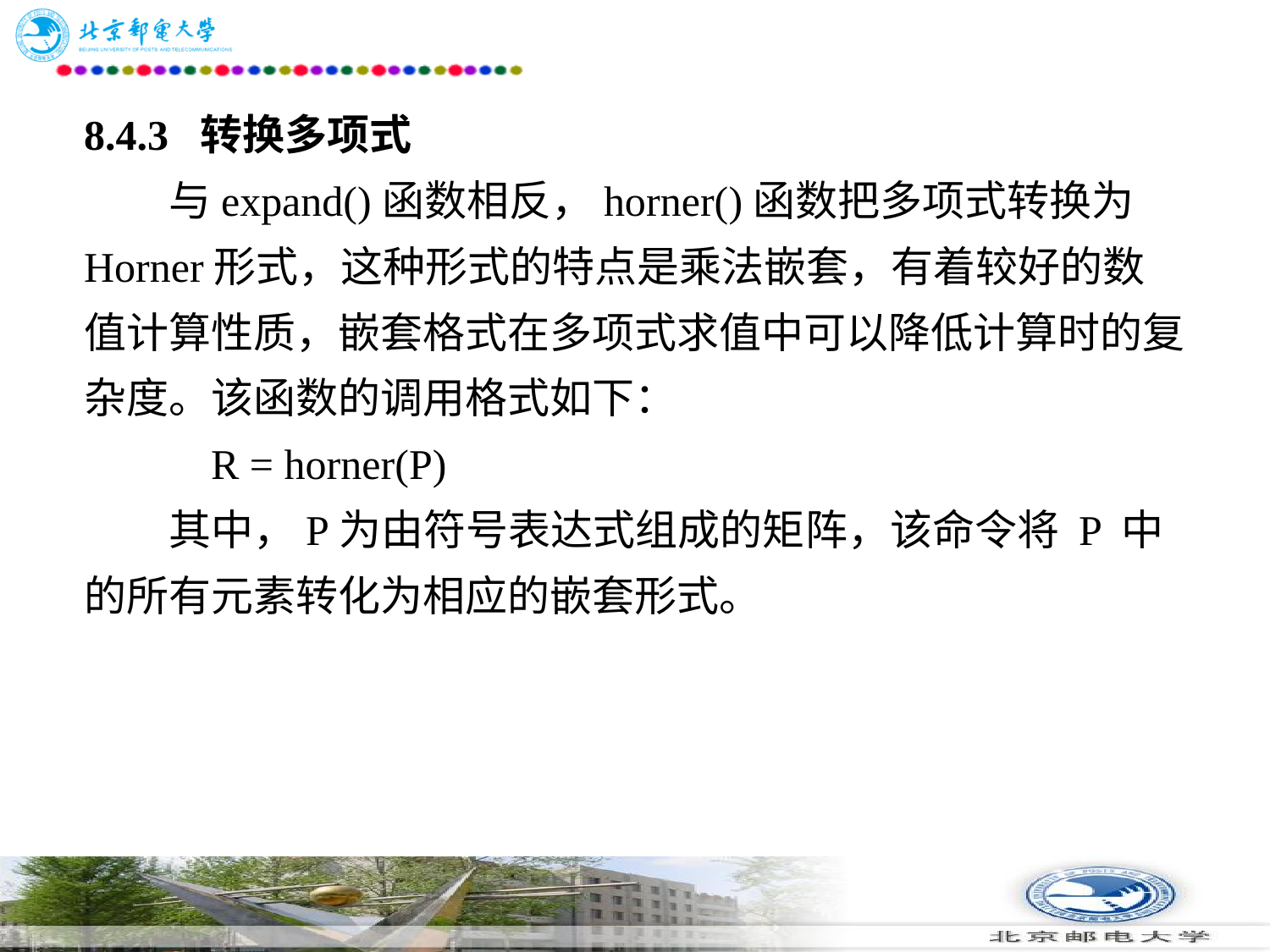

# 8.4.3  转换多项式 　　与expand()函数相反，horner()函数把多项式转换为Horner形式，这种形式的特点是乘法嵌套，有着较好的数值计算性质，嵌套格式在多项式求值中可以降低计算时的复杂度。该函数的调用格式如下： 　　	R = horner(P) 　　其中，P为由符号表达式组成的矩阵，该命令将 P 中的所有元素转化为相应的嵌套形式。